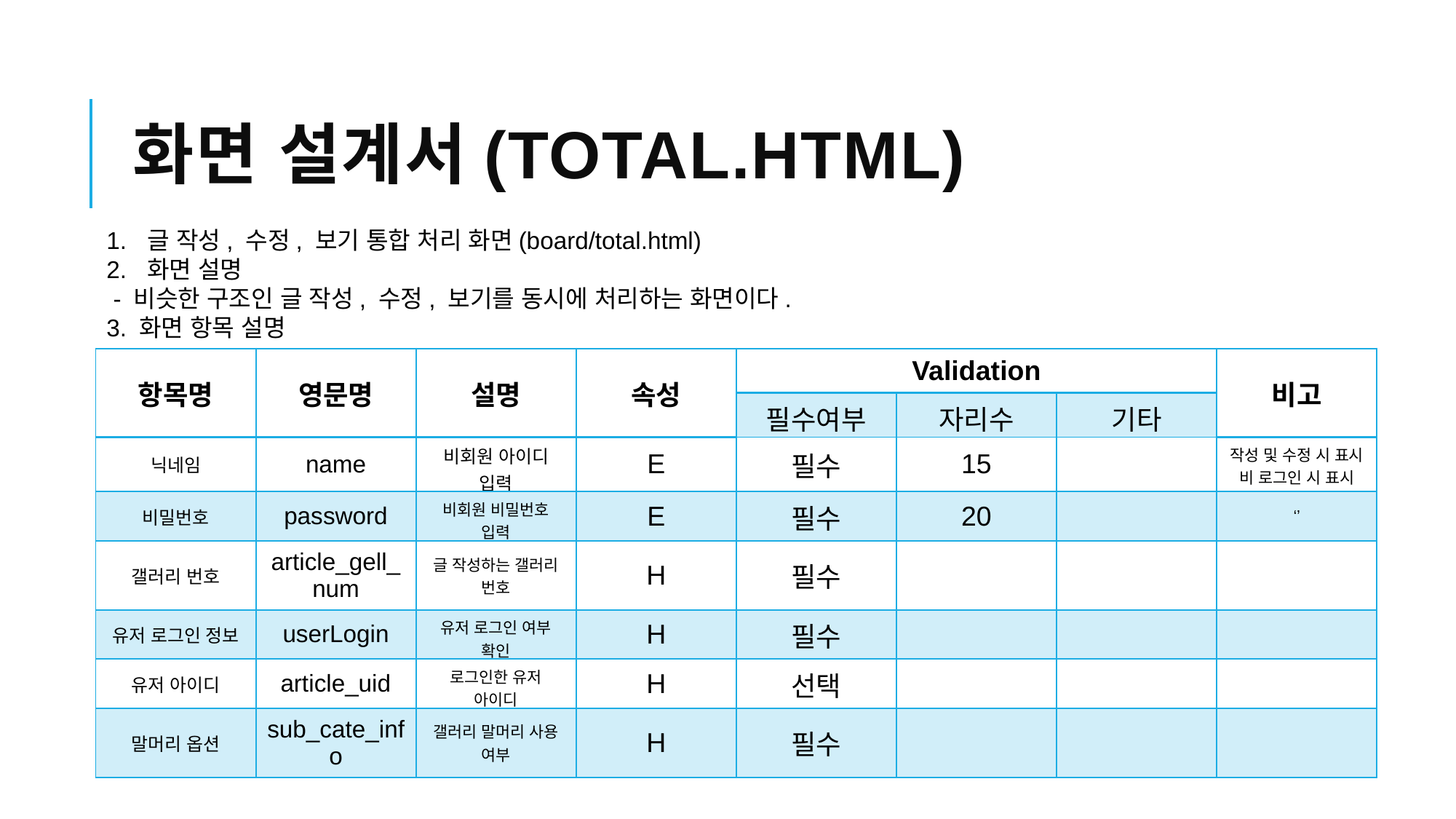

# 화면 설계서(total.html)
글 작성, 수정, 보기 통합 처리 화면(board/total.html)
화면 설명
 - 비슷한 구조인 글 작성, 수정, 보기를 동시에 처리하는 화면이다.
3. 화면 항목 설명
| 항목명 | 영문명 | 설명 | 속성 | Validation |  |  | 비고 |
| --- | --- | --- | --- | --- | --- | --- | --- |
|  |  |  |  | 필수여부 | 자리수 | 기타 |  |
| 닉네임 | name | 비회원 아이디 입력 | E | 필수 | 15 |  | 작성 및 수정 시 표시 비 로그인 시 표시 |
| 비밀번호 | password | 비회원 비밀번호 입력 | E | 필수 | 20 |  | ‘’ |
| 갤러리 번호 | article\_gell\_num | 글 작성하는 갤러리 번호 | H | 필수 |  |  |  |
| 유저 로그인 정보 | userLogin | 유저 로그인 여부 확인 | H | 필수 |  |  |  |
| 유저 아이디 | article\_uid | 로그인한 유저 아이디 | H | 선택 |  |  |  |
| 말머리 옵션 | sub\_cate\_info | 갤러리 말머리 사용 여부 | H | 필수 |  |  |  |